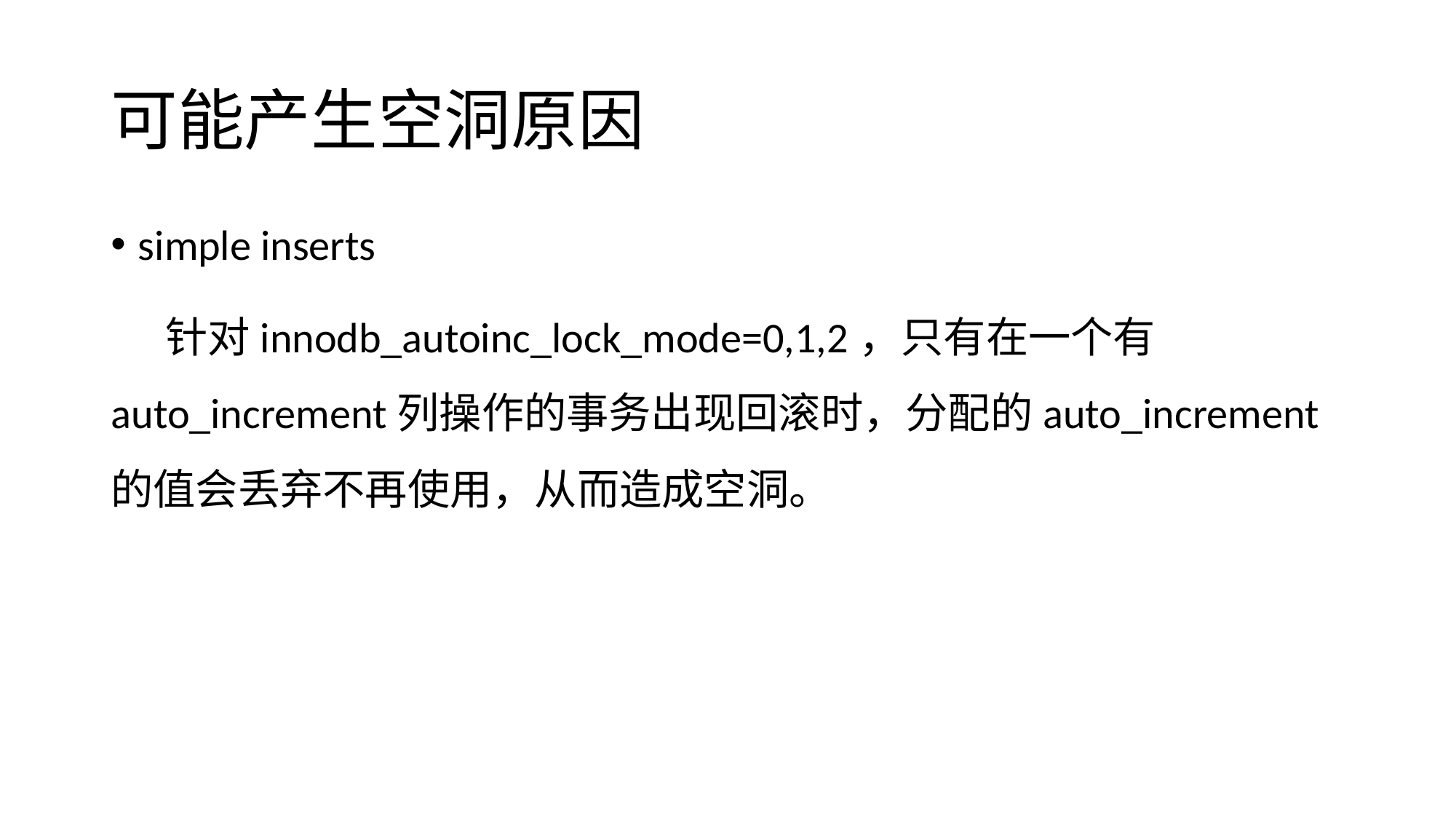

# 可能产生空洞原因
simple inserts
针对innodb_autoinc_lock_mode=0,1,2，只有在一个有auto_increment列操作的事务出现回滚时，分配的auto_increment的值会丢弃不再使用，从而造成空洞。